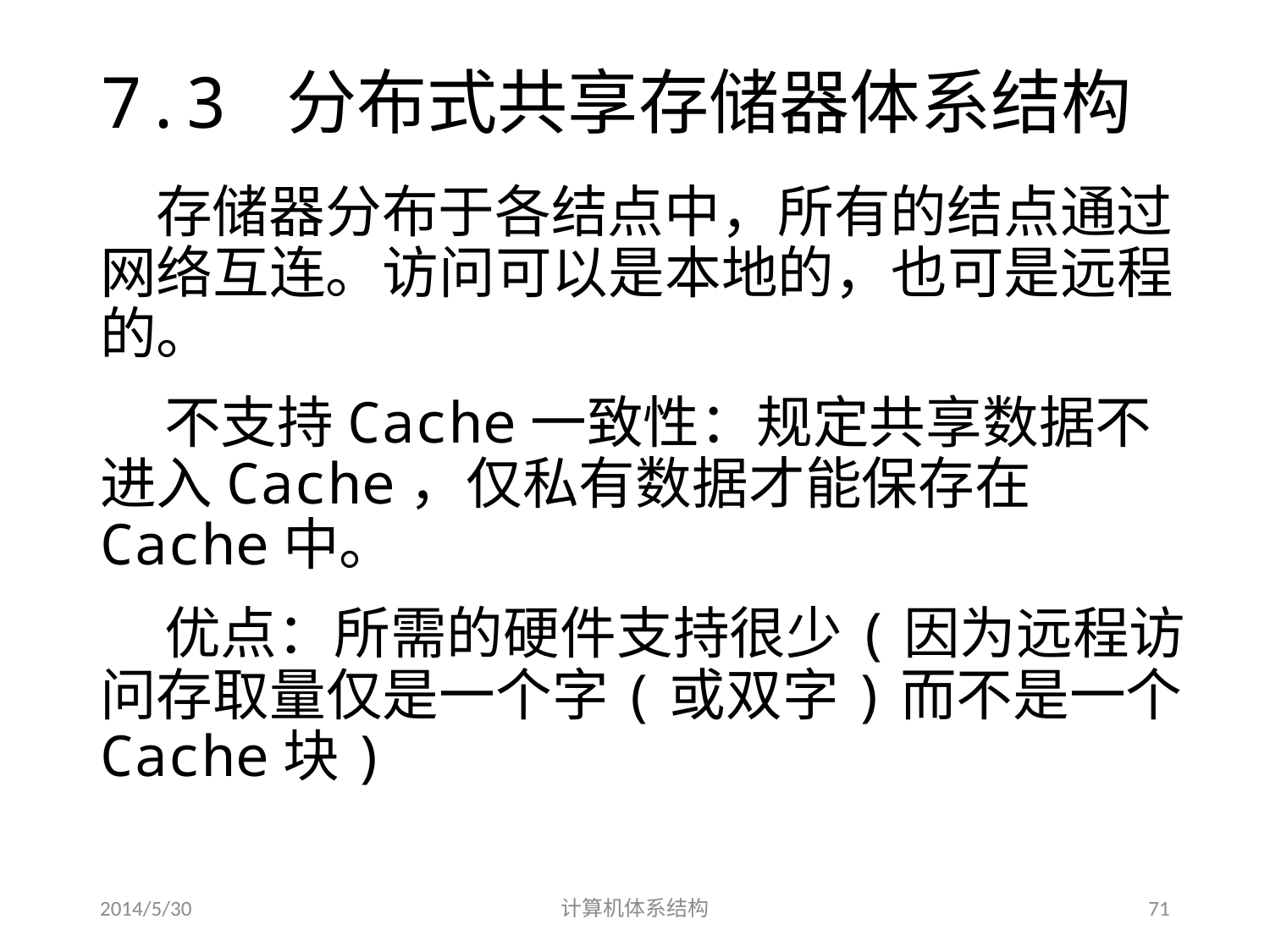

# 7.3 分布式共享存储器体系结构
    存储器分布于各结点中，所有的结点通过网络互连。访问可以是本地的，也可是远程的。
    不支持Cache一致性：规定共享数据不进入Cache，仅私有数据才能保存在Cache中。
    优点：所需的硬件支持很少(因为远程访问存取量仅是一个字(或双字)而不是一个Cache块)

2014/5/30
计算机体系结构
71